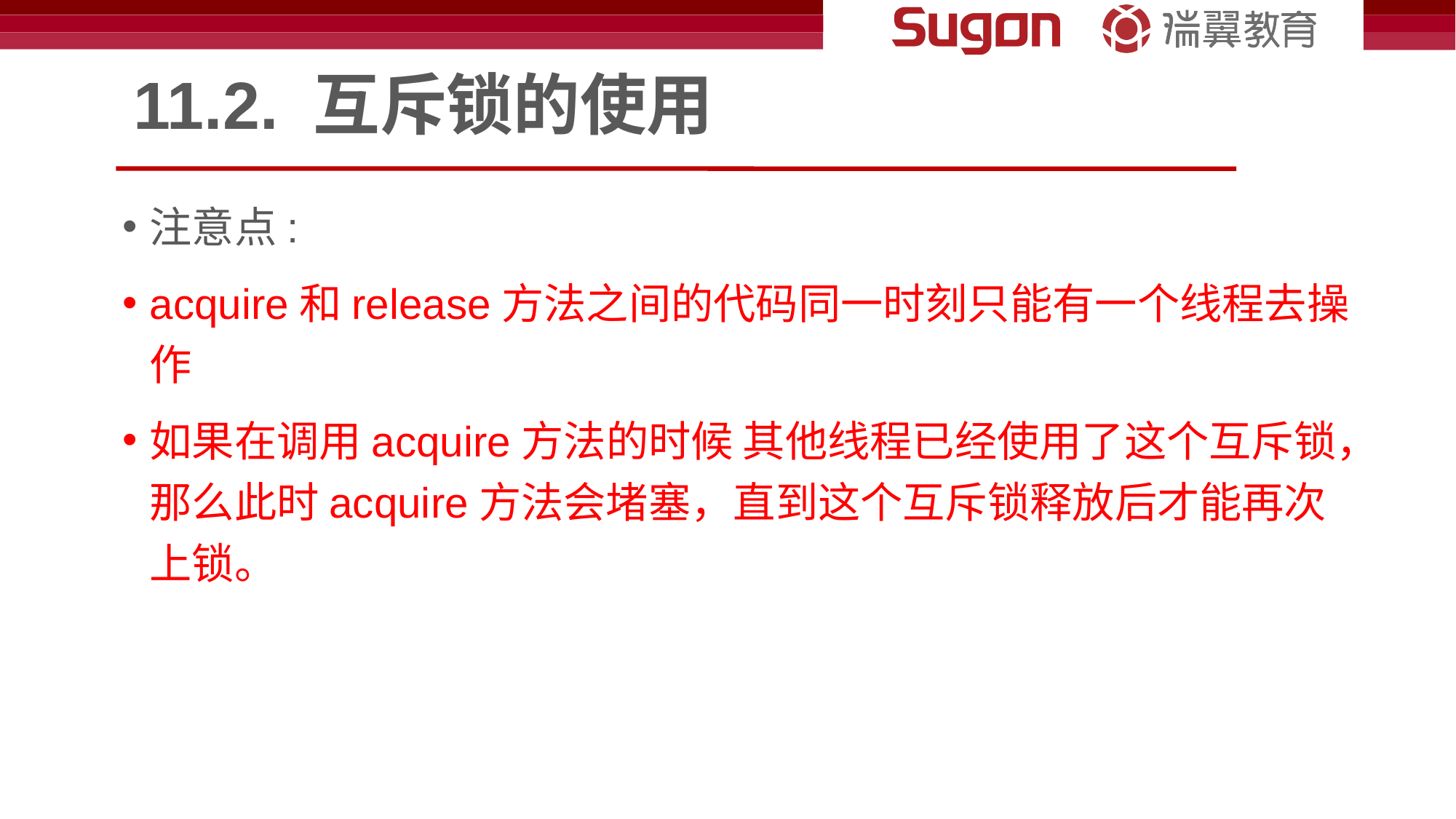

# 11.2. 互斥锁的使用
注意点:
acquire和release方法之间的代码同一时刻只能有一个线程去操作
如果在调用acquire方法的时候 其他线程已经使用了这个互斥锁，那么此时acquire方法会堵塞，直到这个互斥锁释放后才能再次上锁。